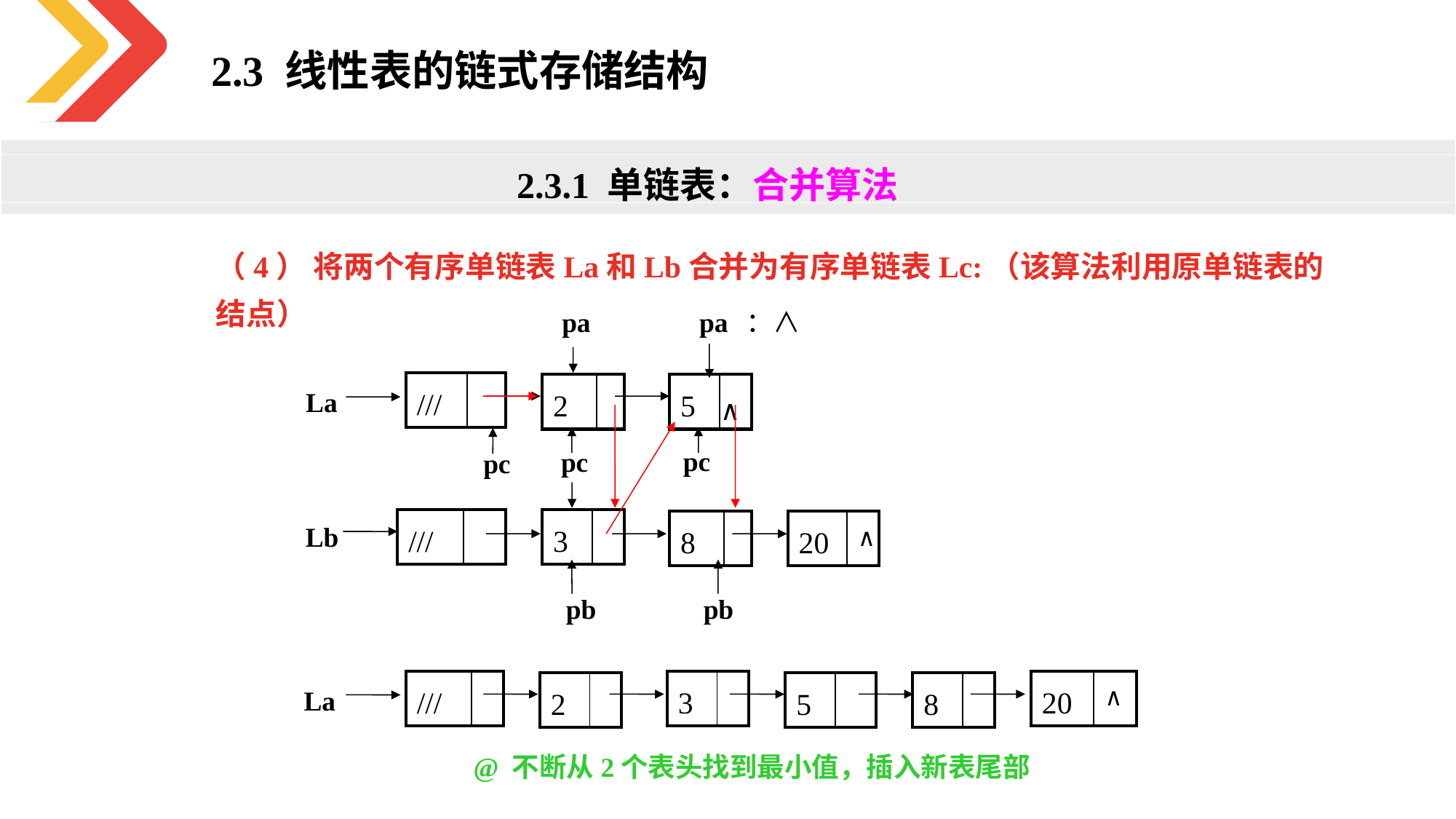

2.3 线性表的链式存储结构

2.3.1 单链表：合并算法
（4） 将两个有序单链表La和Lb合并为有序单链表Lc:（该算法利用原单链表的结点）
pa
pa
：∧

La
| /// |  |
| --- | --- |
| 2 |  |
| --- | --- |
| 5 |  |
| --- | --- |
∧

pc
pc
pc

Lb
| /// |  |
| --- | --- |
| 3 |  |
| --- | --- |
| 8 |  |
| --- | --- |
| 20 | ∧ |
| --- | --- |

pb
pb
La
| /// |  |
| --- | --- |
| 3 |  |
| --- | --- |
| 20 | ∧ |
| --- | --- |
| 2 |  |
| --- | --- |
| 5 |  |
| --- | --- |
| 8 |  |
| --- | --- |

@ 不断从2个表头找到最小值，插入新表尾部